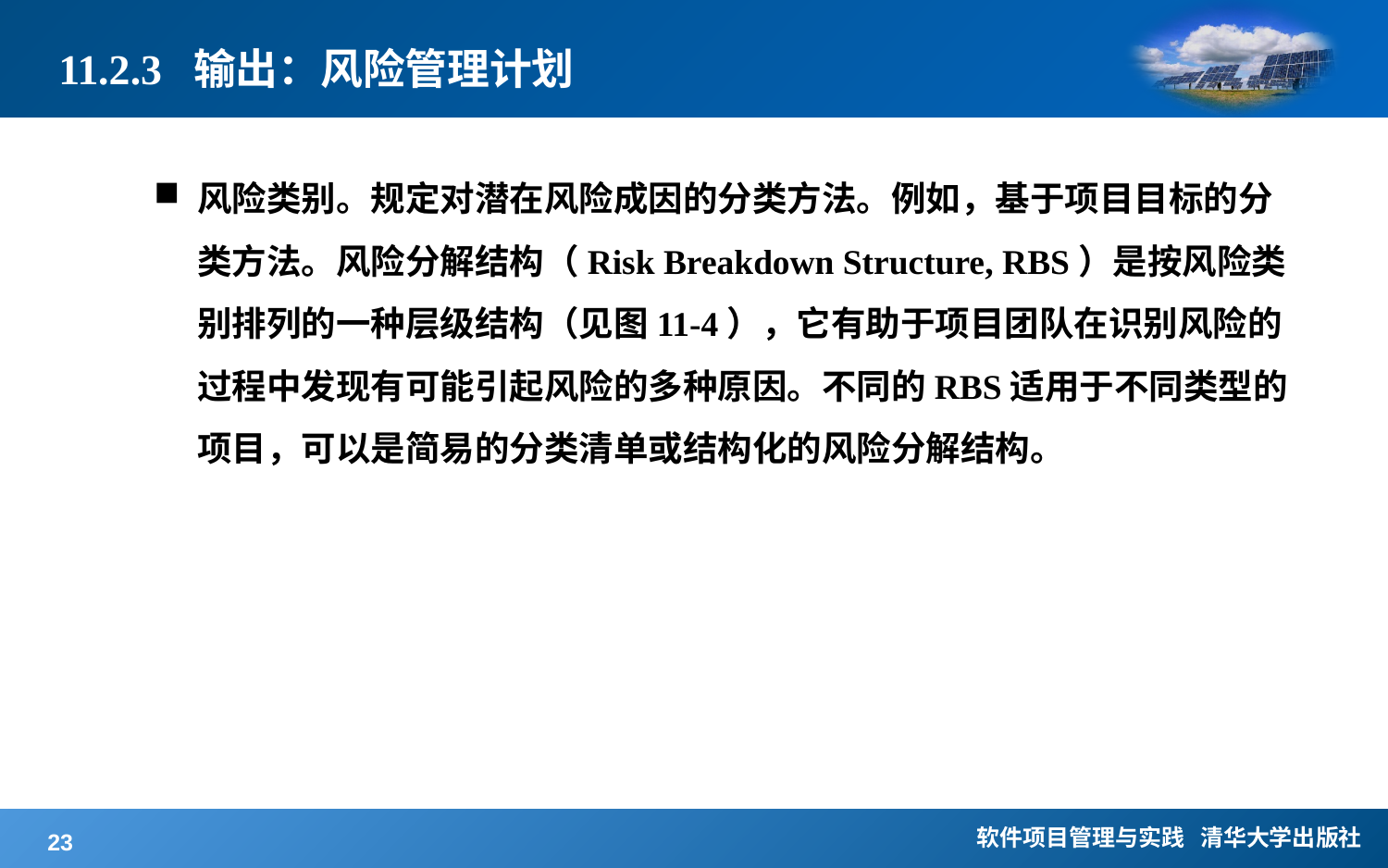

# 11.2.3  输出：风险管理计划
风险类别。规定对潜在风险成因的分类方法。例如，基于项目目标的分类方法。风险分解结构（Risk Breakdown Structure, RBS）是按风险类别排列的一种层级结构（见图11-4），它有助于项目团队在识别风险的过程中发现有可能引起风险的多种原因。不同的RBS适用于不同类型的项目，可以是简易的分类清单或结构化的风险分解结构。